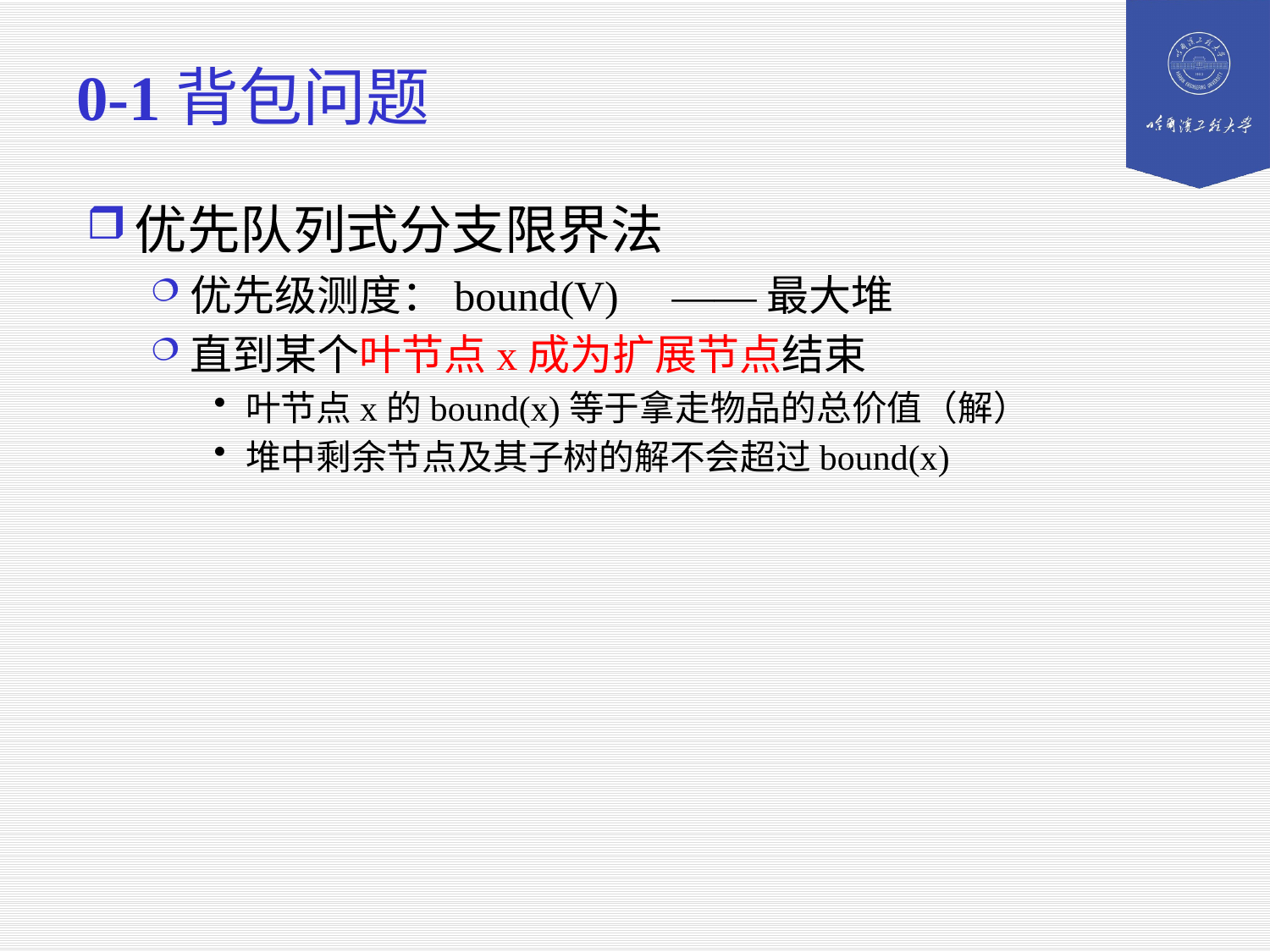

# 0-1背包问题
优先队列式分支限界法
优先级测度：bound(V)     ——最大堆
直到某个叶节点x成为扩展节点结束
叶节点x的bound(x)等于拿走物品的总价值（解）
堆中剩余节点及其子树的解不会超过bound(x)